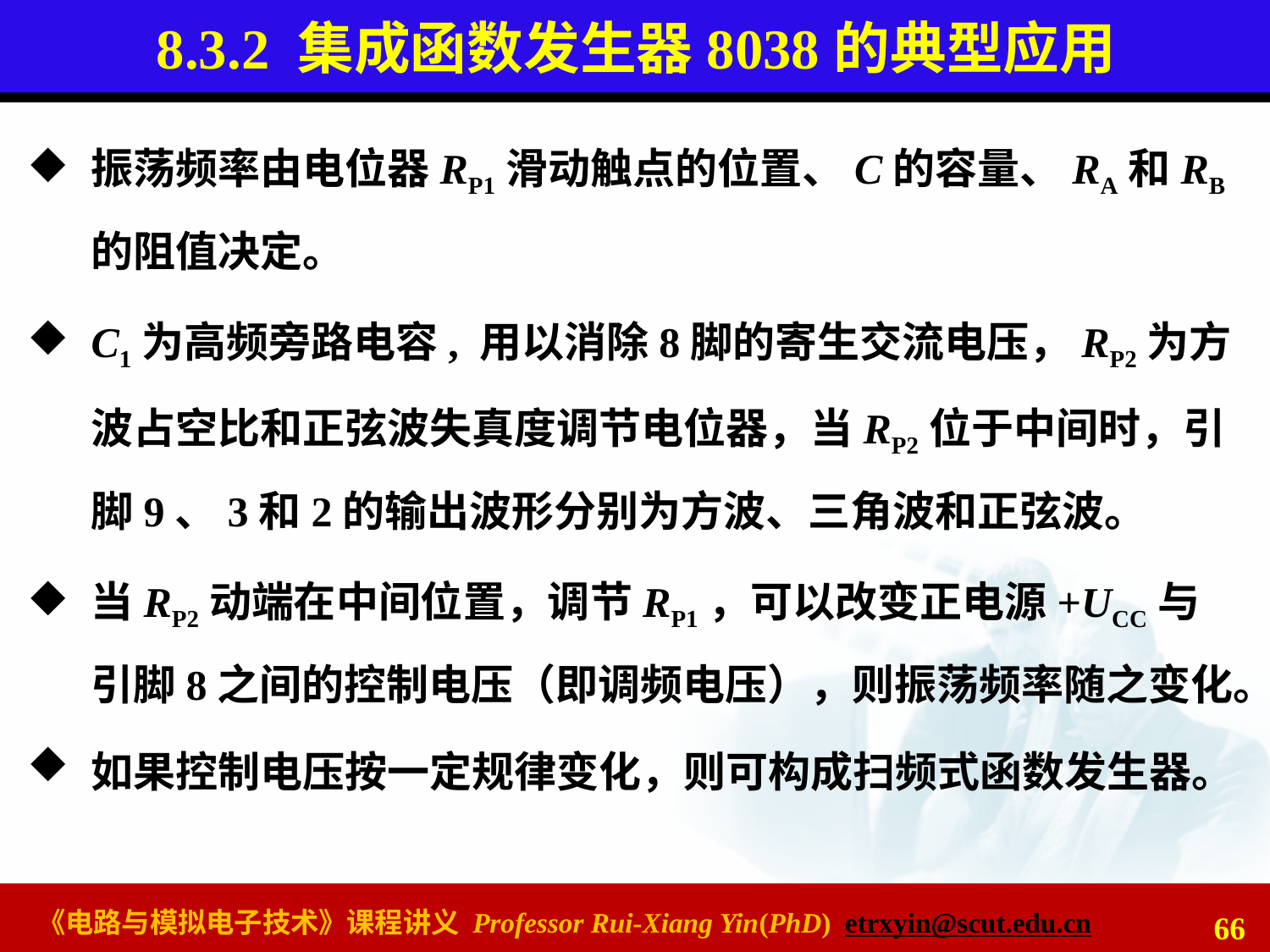

# 8.3.2 集成函数发生器8038的典型应用
振荡频率由电位器RP1滑动触点的位置、C的容量、RA和RB的阻值决定。
C1为高频旁路电容, 用以消除8脚的寄生交流电压，RP2为方波占空比和正弦波失真度调节电位器，当RP2位于中间时，引脚9、3和2的输出波形分别为方波、三角波和正弦波。
当RP2动端在中间位置，调节RP1，可以改变正电源+UCC与引脚8之间的控制电压（即调频电压），则振荡频率随之变化。
如果控制电压按一定规律变化，则可构成扫频式函数发生器。
66